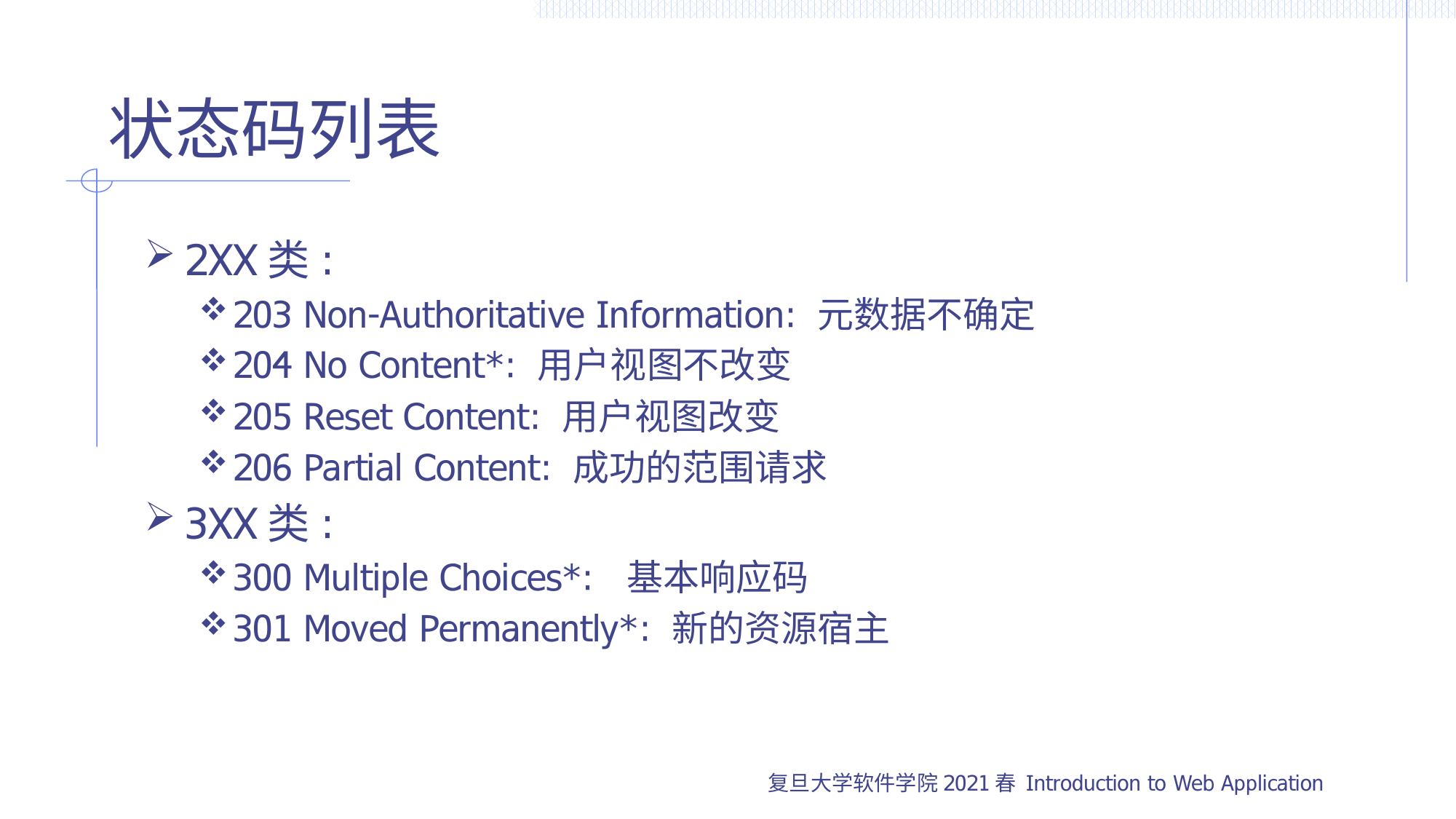

# 状态码列表
2XX类:
203 Non-Authoritative Information: 元数据不确定
204 No Content*: 用户视图不改变
205 Reset Content: 用户视图改变
206 Partial Content: 成功的范围请求
3XX类:
300 Multiple Choices*:  基本响应码
301 Moved Permanently*: 新的资源宿主